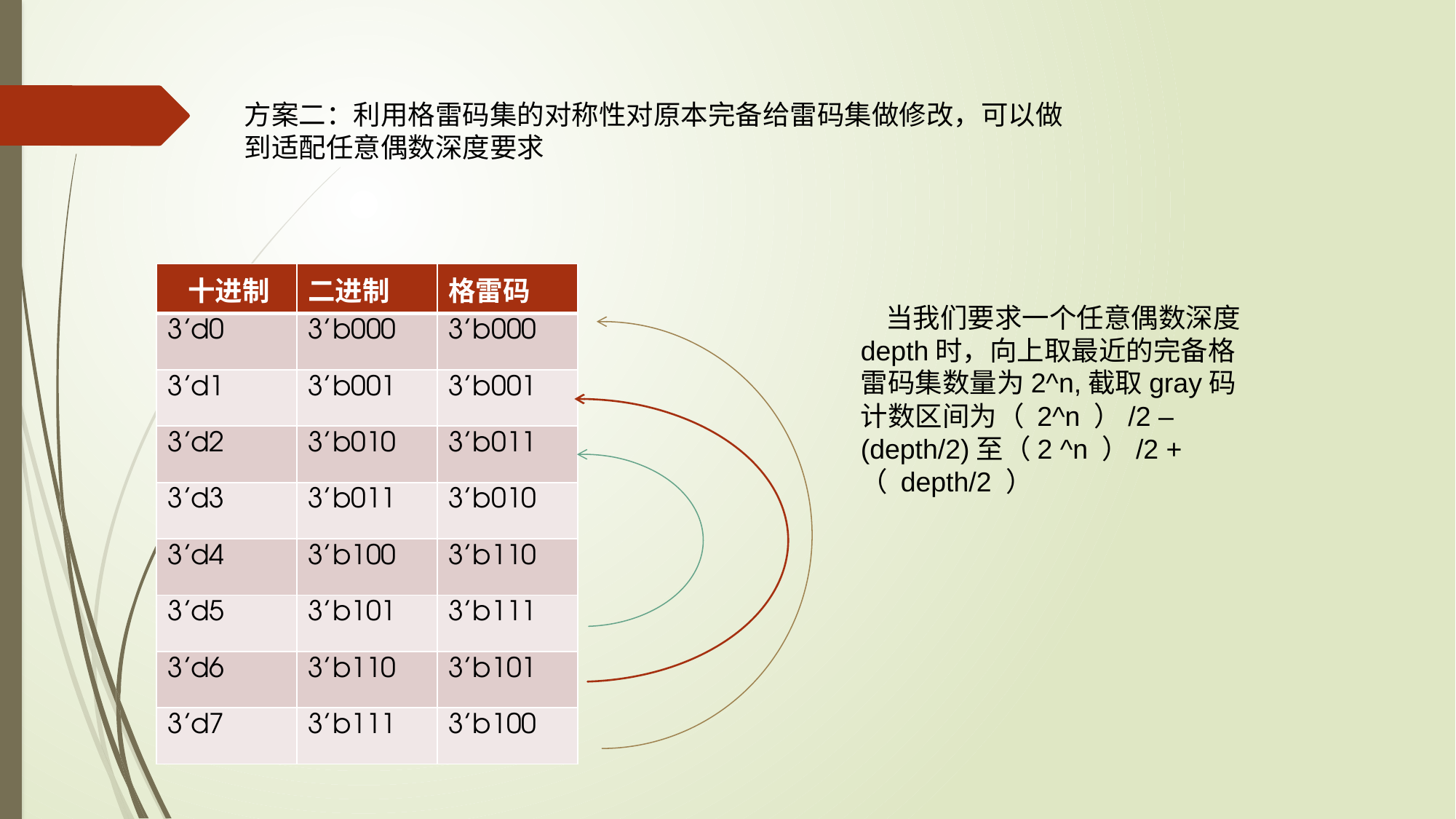

方案二：利用格雷码集的对称性对原本完备给雷码集做修改，可以做到适配任意偶数深度要求
| 十进制 | 二进制 | 格雷码 |
| --- | --- | --- |
| 3’d0 | 3’b000 | 3’b000 |
| 3’d1 | 3’b001 | 3’b001 |
| 3’d2 | 3’b010 | 3’b011 |
| 3’d3 | 3’b011 | 3’b010 |
| 3’d4 | 3’b100 | 3’b110 |
| 3’d5 | 3’b101 | 3’b111 |
| 3’d6 | 3’b110 | 3’b101 |
| 3’d7 | 3’b111 | 3’b100 |
   当我们要求一个任意偶数深度depth时，向上取最近的完备格雷码集数量为2^n,截取gray码计数区间为（ 2^n ）/2 – (depth/2)至（2 ^n ）/2 + （ depth/2 ）